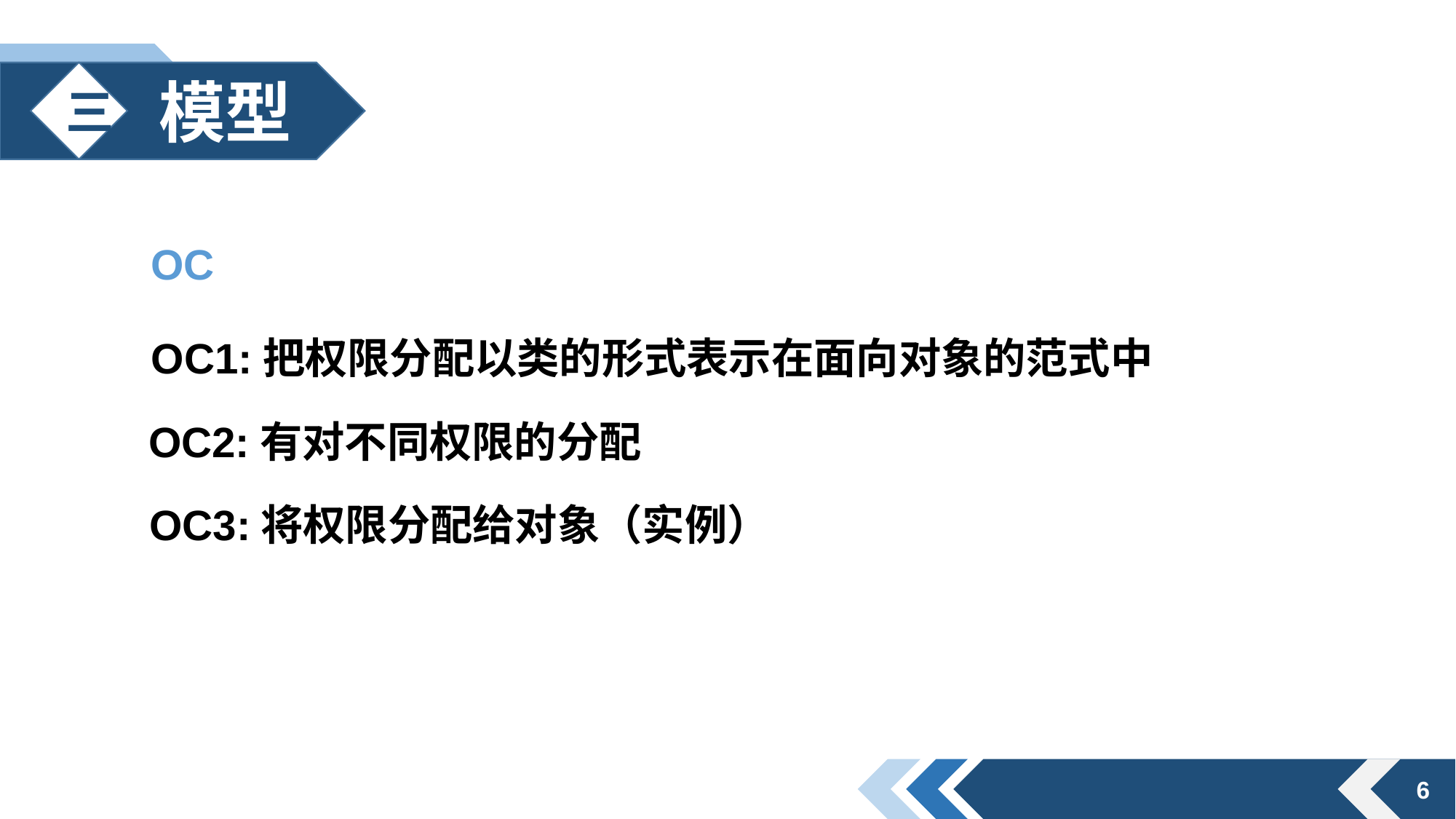

# 模型
OC
OC1:把权限分配以类的形式表示在面向对象的范式中
OC2:有对不同权限的分配
OC3:将权限分配给对象（实例）
6